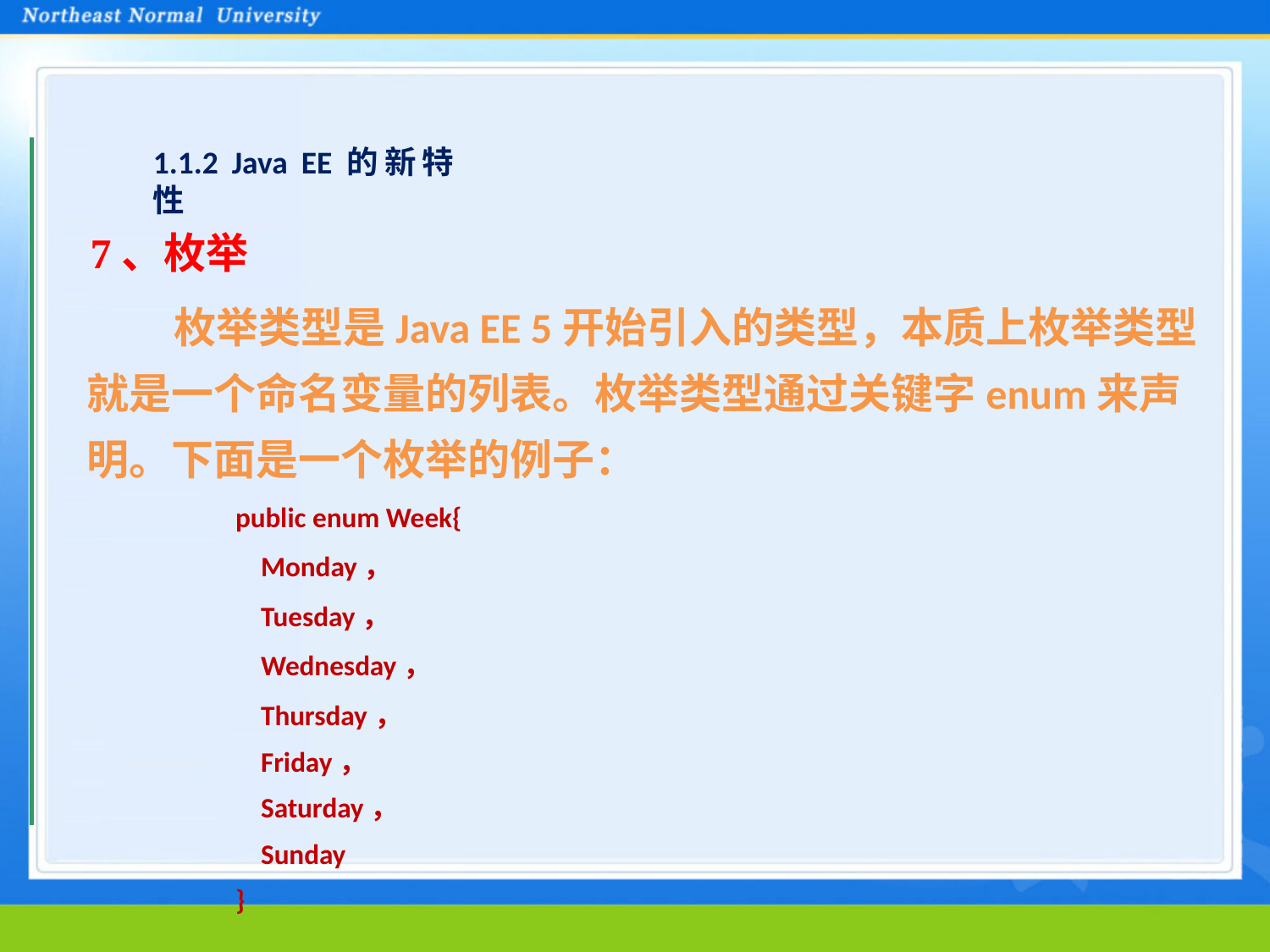

#
1.1.2 Java EE的新特性
7、枚举
枚举类型是Java EE 5开始引入的类型，本质上枚举类型就是一个命名变量的列表。枚举类型通过关键字enum来声明。下面是一个枚举的例子：
public enum Week{
    Monday，
    Tuesday，
    Wednesday，
    Thursday，
    Friday，
    Saturday，
    Sunday
}